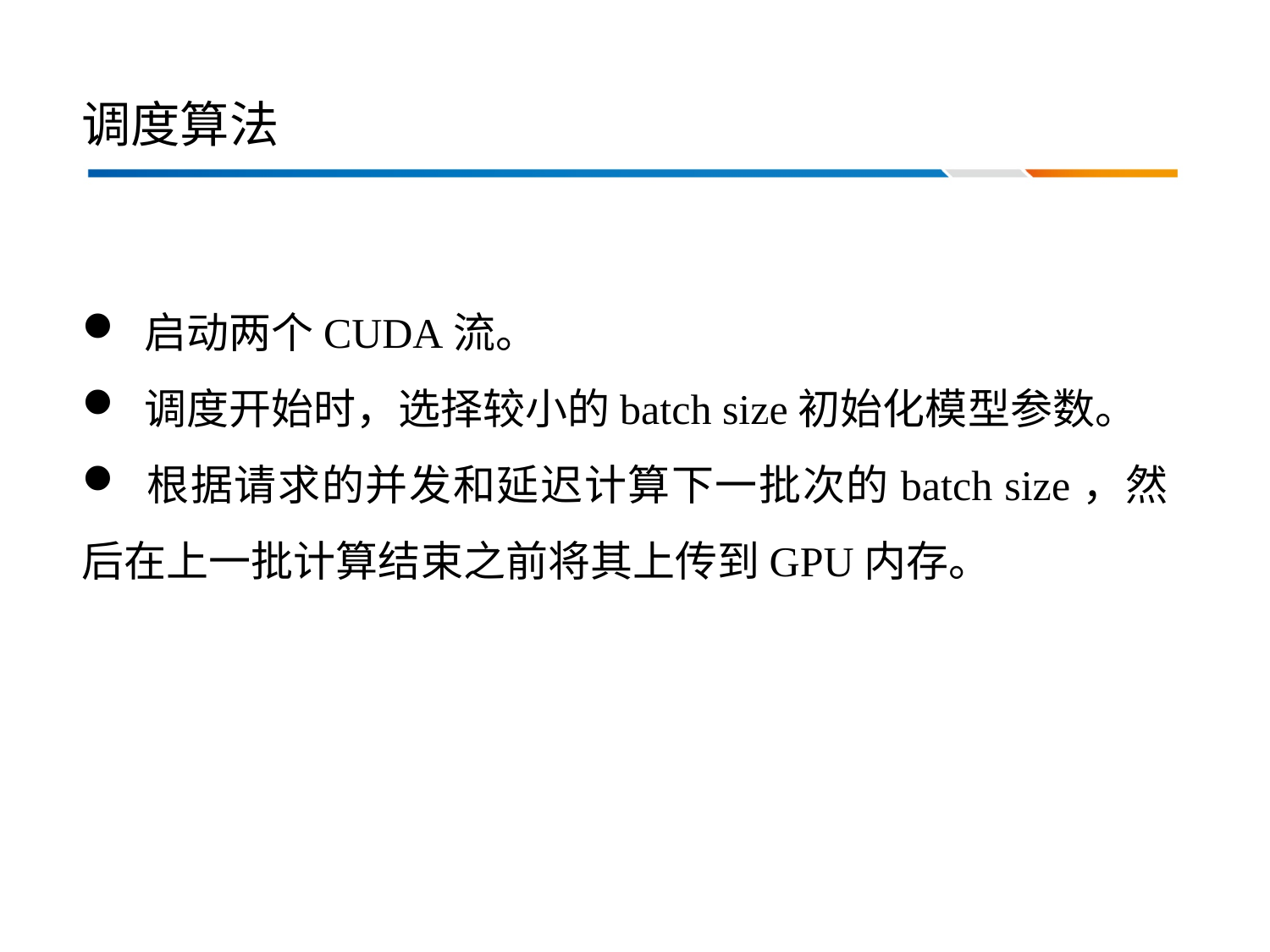

# 调度算法
 启动两个CUDA流。
 调度开始时，选择较小的batch size初始化模型参数。
 根据请求的并发和延迟计算下一批次的batch size，然后在上一批计算结束之前将其上传到GPU内存。